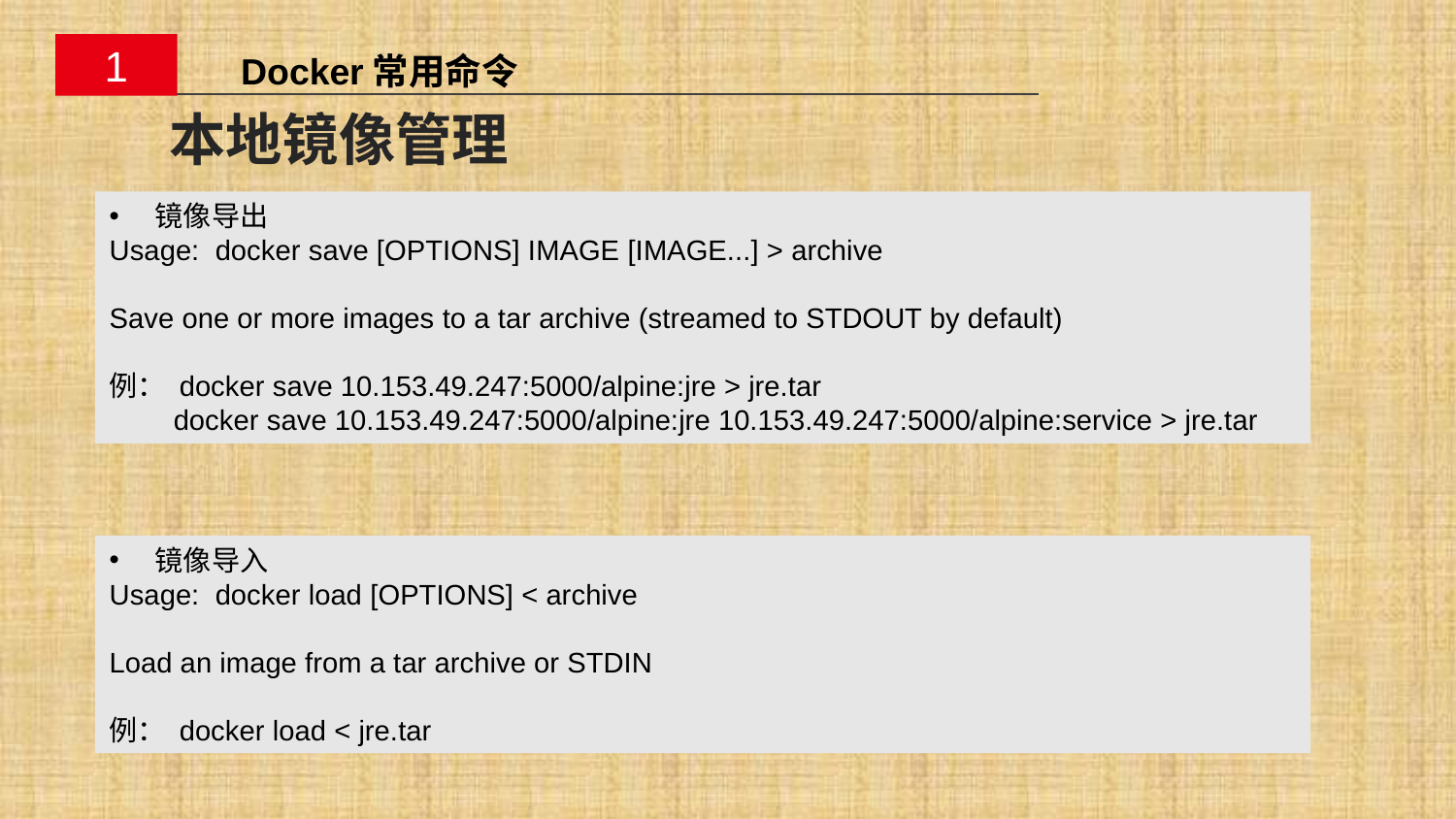

1
Docker常用命令
# 本地镜像管理
镜像导出
Usage:  docker save [OPTIONS] IMAGE [IMAGE...] > archive

Save one or more images to a tar archive (streamed to STDOUT by default)

例： docker save 10.153.49.247:5000/alpine:jre > jre.tar
        docker save 10.153.49.247:5000/alpine:jre 10.153.49.247:5000/alpine:service > jre.tar
镜像导入
Usage:  docker load [OPTIONS] < archive

Load an image from a tar archive or STDIN

例： docker load < jre.tar